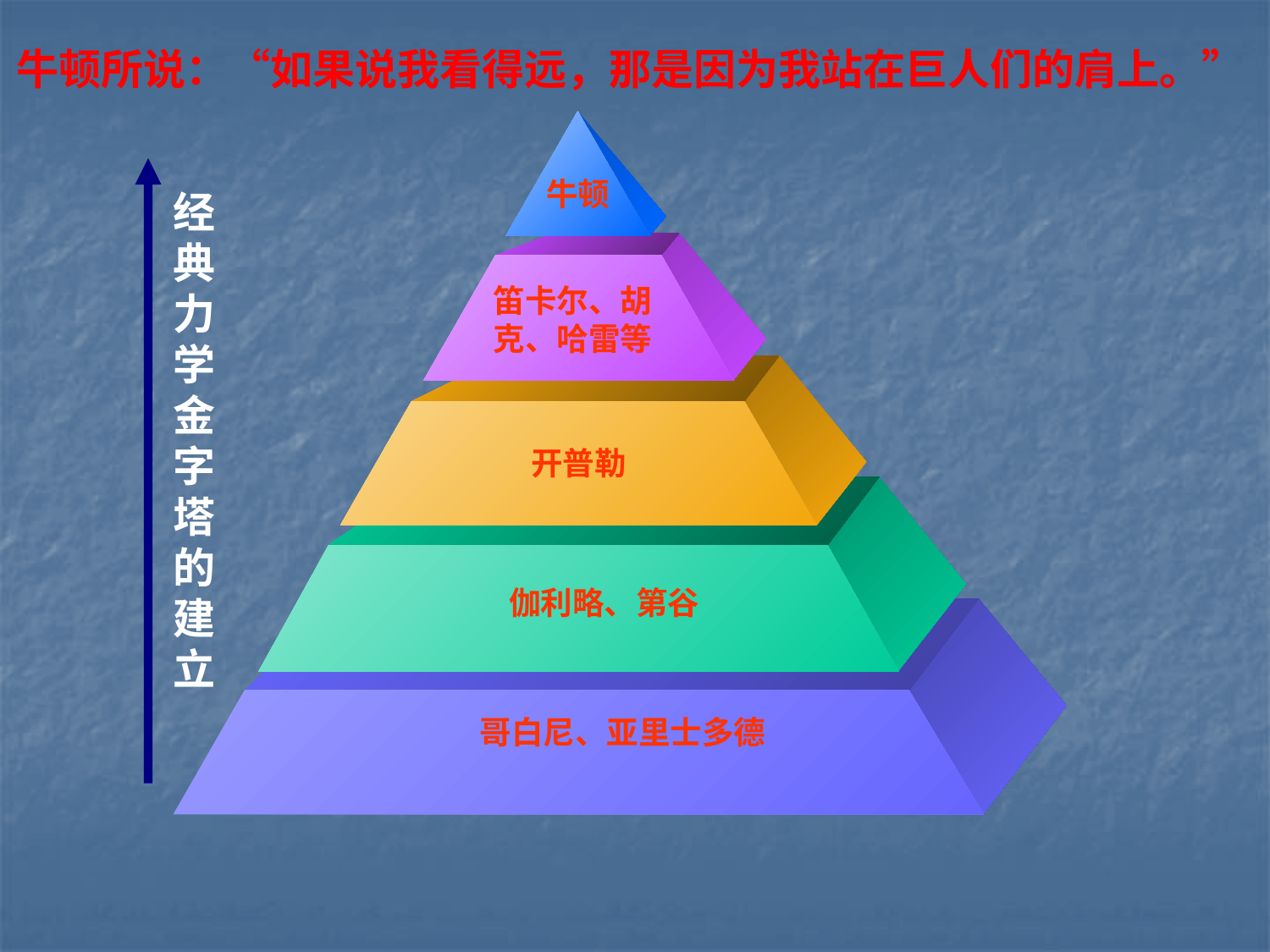

牛顿所说：“如果说我看得远，那是因为我站在巨人们的肩上。”

牛顿

经典力学金字塔的建立

笛卡尔、胡克、哈雷等
开普勒

伽利略、第谷
哥白尼、亚里士多德